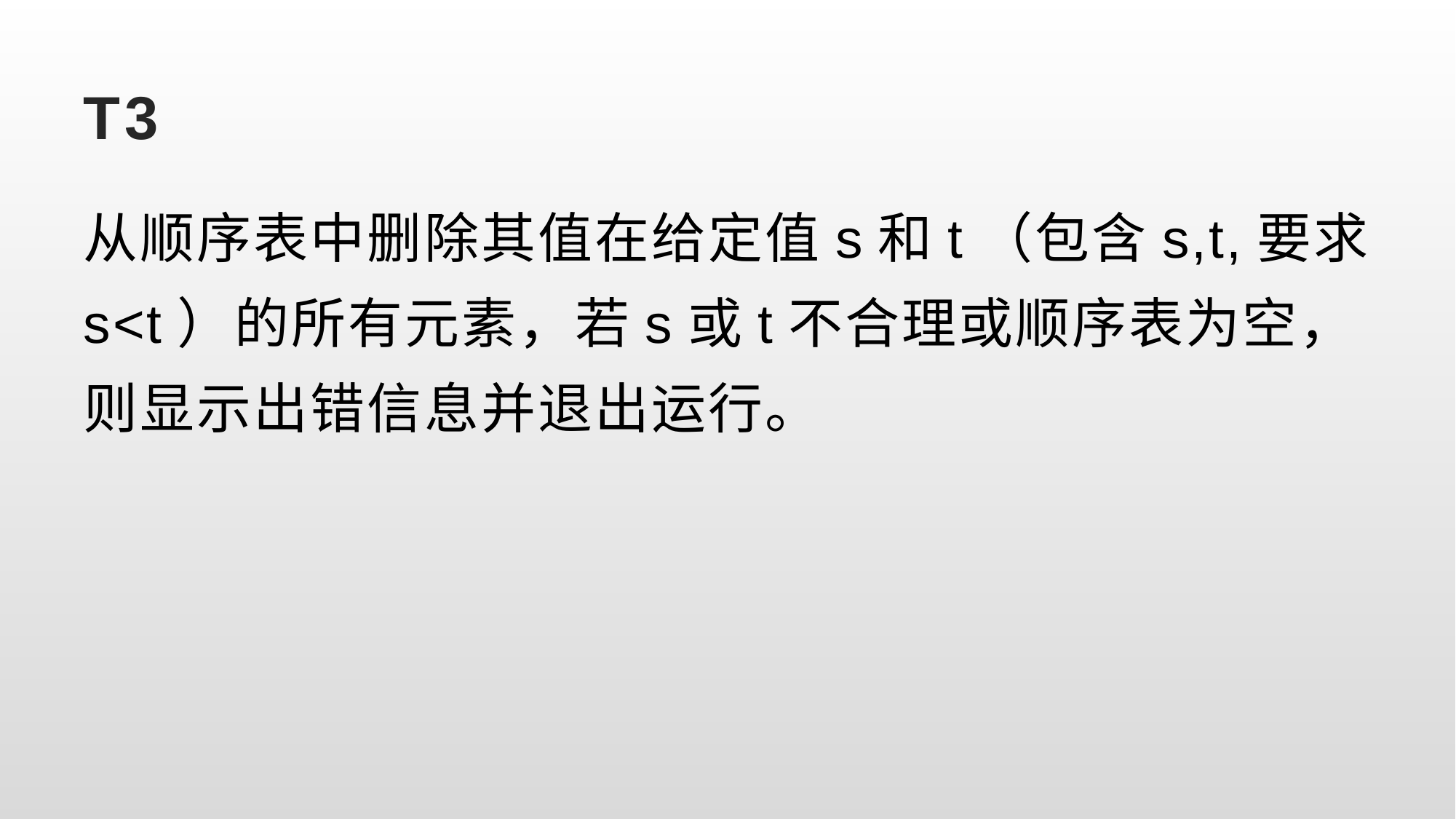

# T3
从顺序表中删除其值在给定值s和t（包含s,t,要求s<t）的所有元素，若s或t不合理或顺序表为空，则显示出错信息并退出运行。